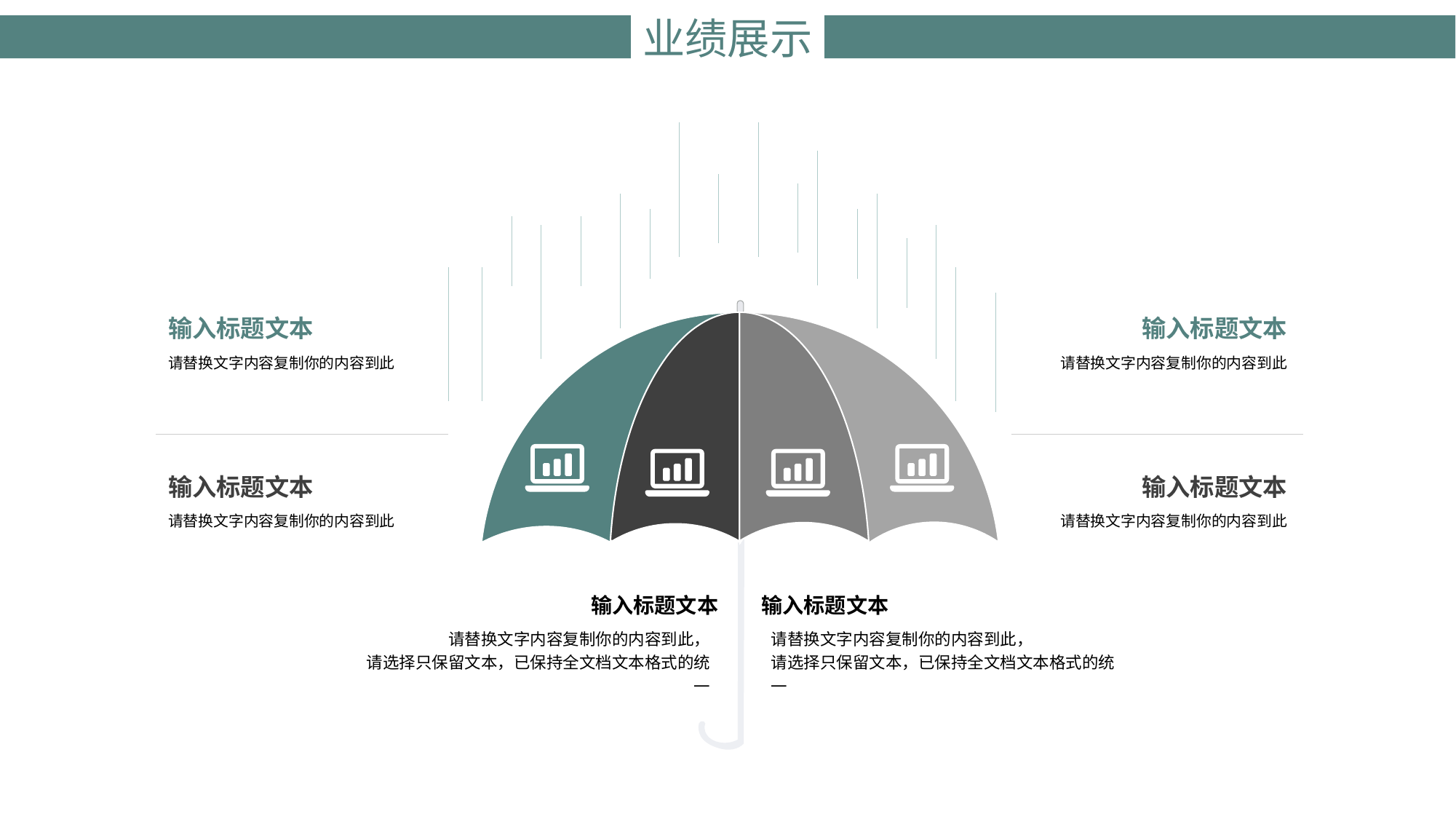

# 业绩展示

输入标题文本
请替换文字内容复制你的内容到此
输入标题文本
请替换文字内容复制你的内容到此
输入标题文本
请替换文字内容复制你的内容到此
输入标题文本
请替换文字内容复制你的内容到此
输入标题文本
请替换文字内容复制你的内容到此，
请选择只保留文本，已保持全文档文本格式的统一
输入标题文本
请替换文字内容复制你的内容到此，
请选择只保留文本，已保持全文档文本格式的统一